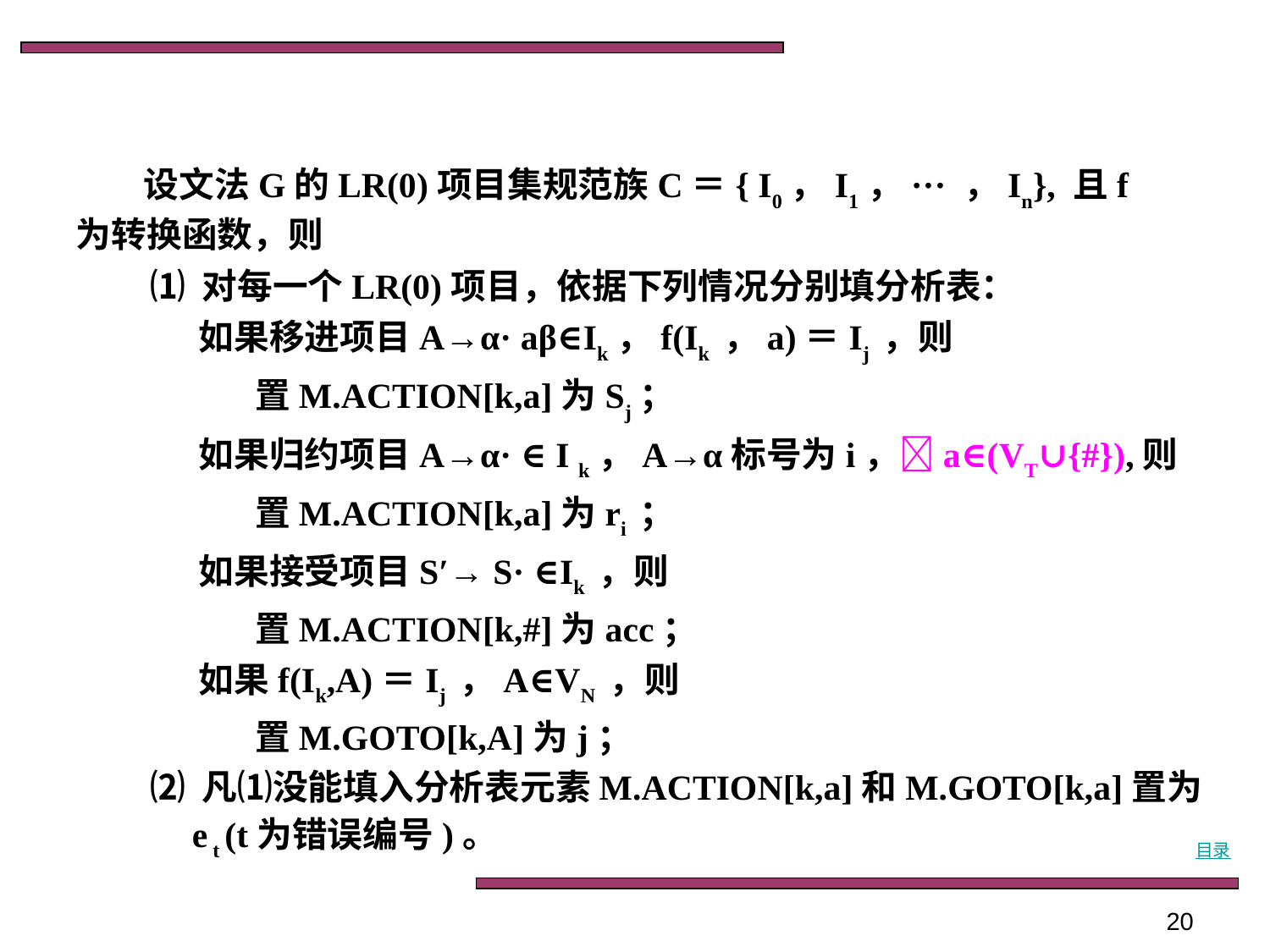

设文法G的LR(0)项目集规范族C＝{ I0，I1，··· ，In}, 且f为转换函数，则
⑴ 对每一个LR(0)项目，依据下列情况分别填分析表：
     如果移进项目A→α· aβ∈Ik，f(Ik ，a)＝Ij ，则
            置M.ACTION[k,a]为Sj；
     如果归约项目A→α· ∈ I k，A→α标号为i，∀a∈(VT∪{#}),则
            置M.ACTION[k,a]为ri ；
     如果接受项目S′→ S· ∈Ik ，则
            置M.ACTION[k,#]为acc；
     如果f(Ik,A)＝Ij ，A∈VN ，则
            置M.GOTO[k,A]为j；
⑵ 凡⑴没能填入分析表元素M.ACTION[k,a]和M.GOTO[k,a]置为e t (t为错误编号)。
目录
20